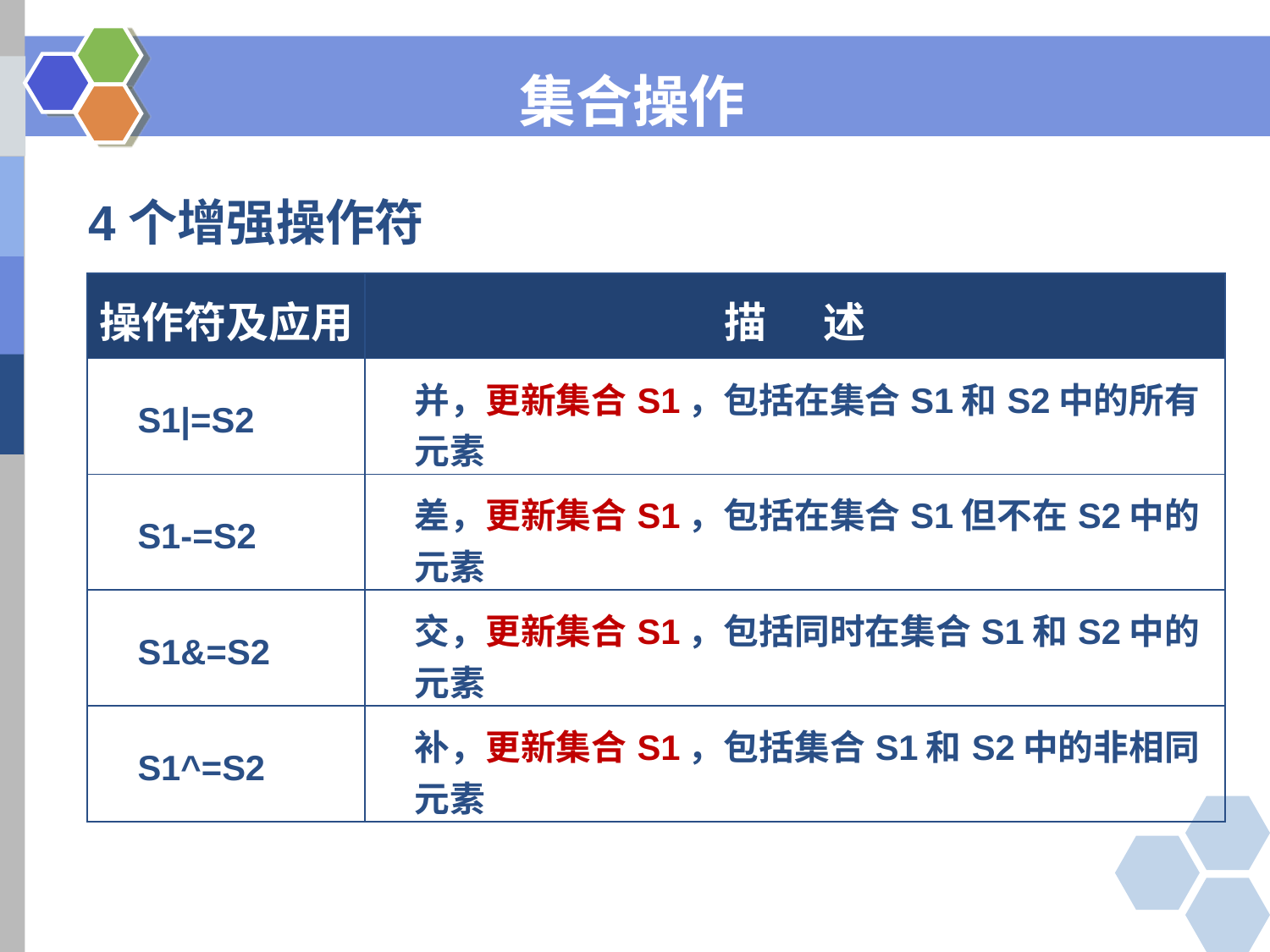

集合操作
4个增强操作符
| 操作符及应用 | 描 述 |
| --- | --- |
| S1|=S2 | 并，更新集合S1，包括在集合S1和S2中的所有元素 |
| S1-=S2 | 差，更新集合S1，包括在集合S1但不在S2中的元素 |
| S1&=S2 | 交，更新集合S1，包括同时在集合S1和S2中的元素 |
| S1^=S2 | 补，更新集合S1，包括集合S1和S2中的非相同元素 |